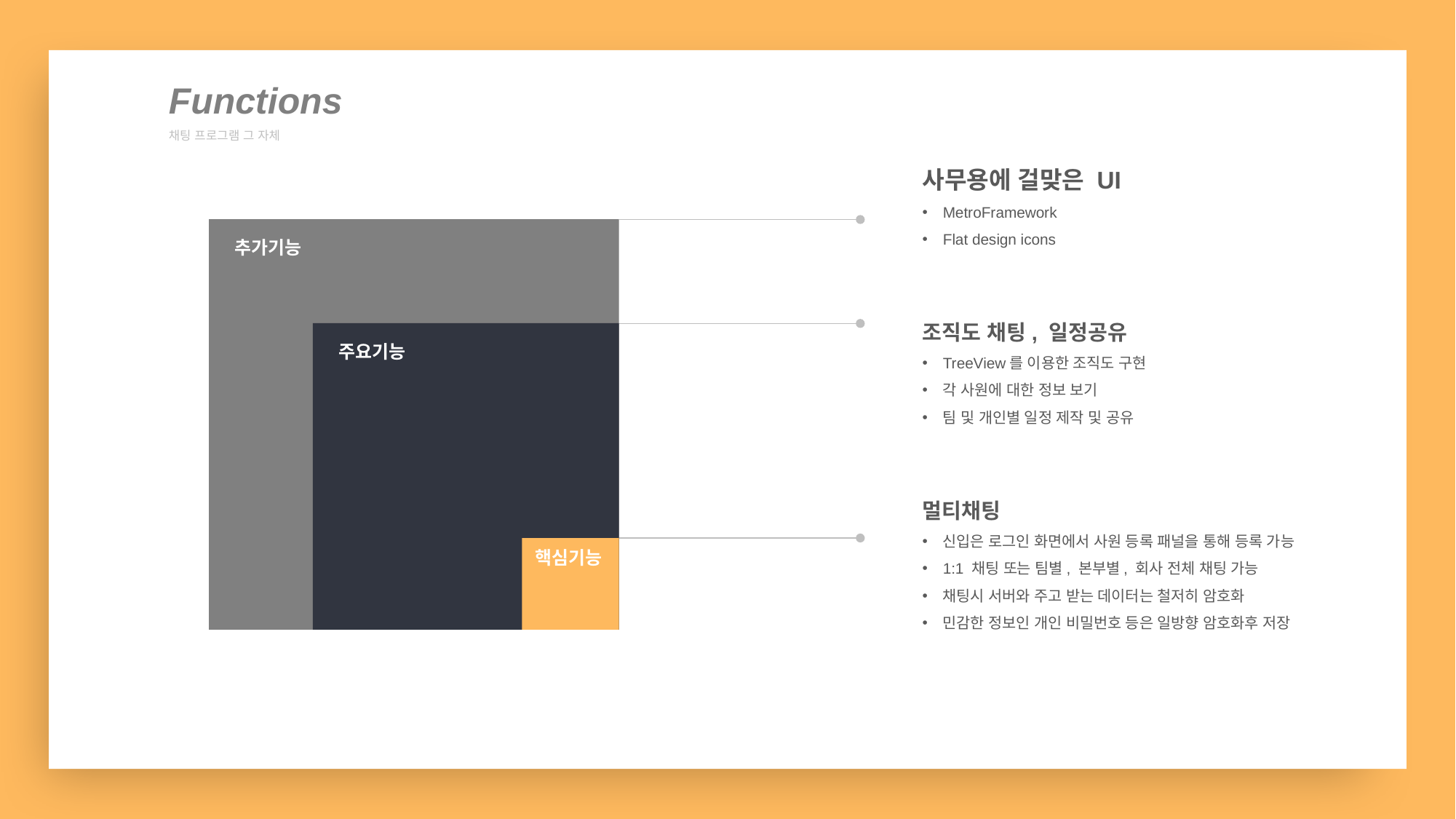

Functions
채팅 프로그램 그 자체
사무용에 걸맞은 UI
MetroFramework
Flat design icons
추가기능
조직도 채팅, 일정공유
TreeView를 이용한 조직도 구현
각 사원에 대한 정보 보기
팀 및 개인별 일정 제작 및 공유
주요기능
멀티채팅
신입은 로그인 화면에서 사원 등록 패널을 통해 등록 가능
1:1 채팅 또는 팀별, 본부별, 회사 전체 채팅 가능
채팅시 서버와 주고 받는 데이터는 철저히 암호화
민감한 정보인 개인 비밀번호 등은 일방향 암호화후 저장
핵심기능